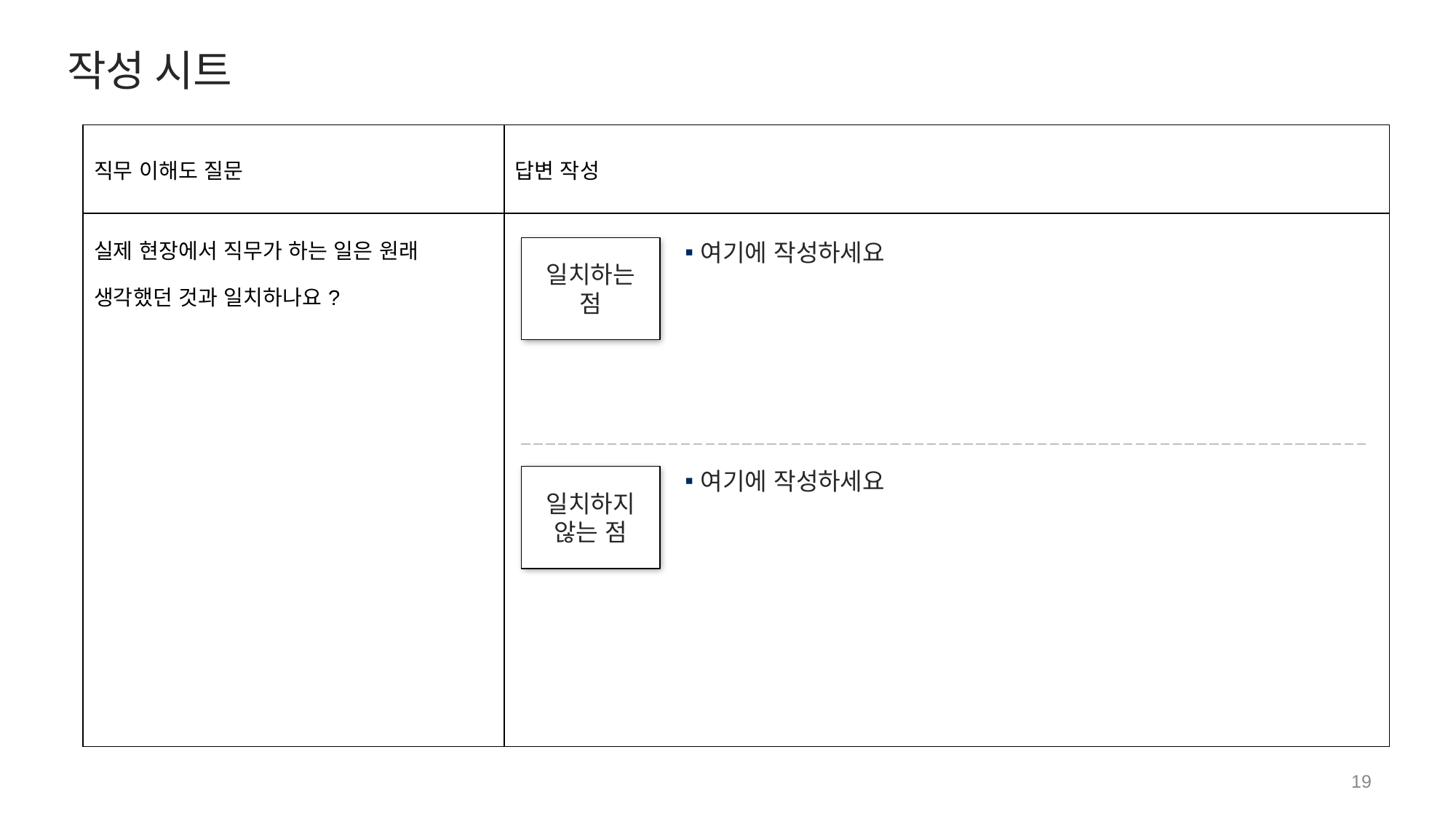

작성 시트
| 직무 이해도 질문 | 답변 작성 |
| --- | --- |
| 실제 현장에서 직무가 하는 일은 원래 생각했던 것과 일치하나요? |  |
일치하는 점
여기에 작성하세요
일치하지
않는 점
여기에 작성하세요
19